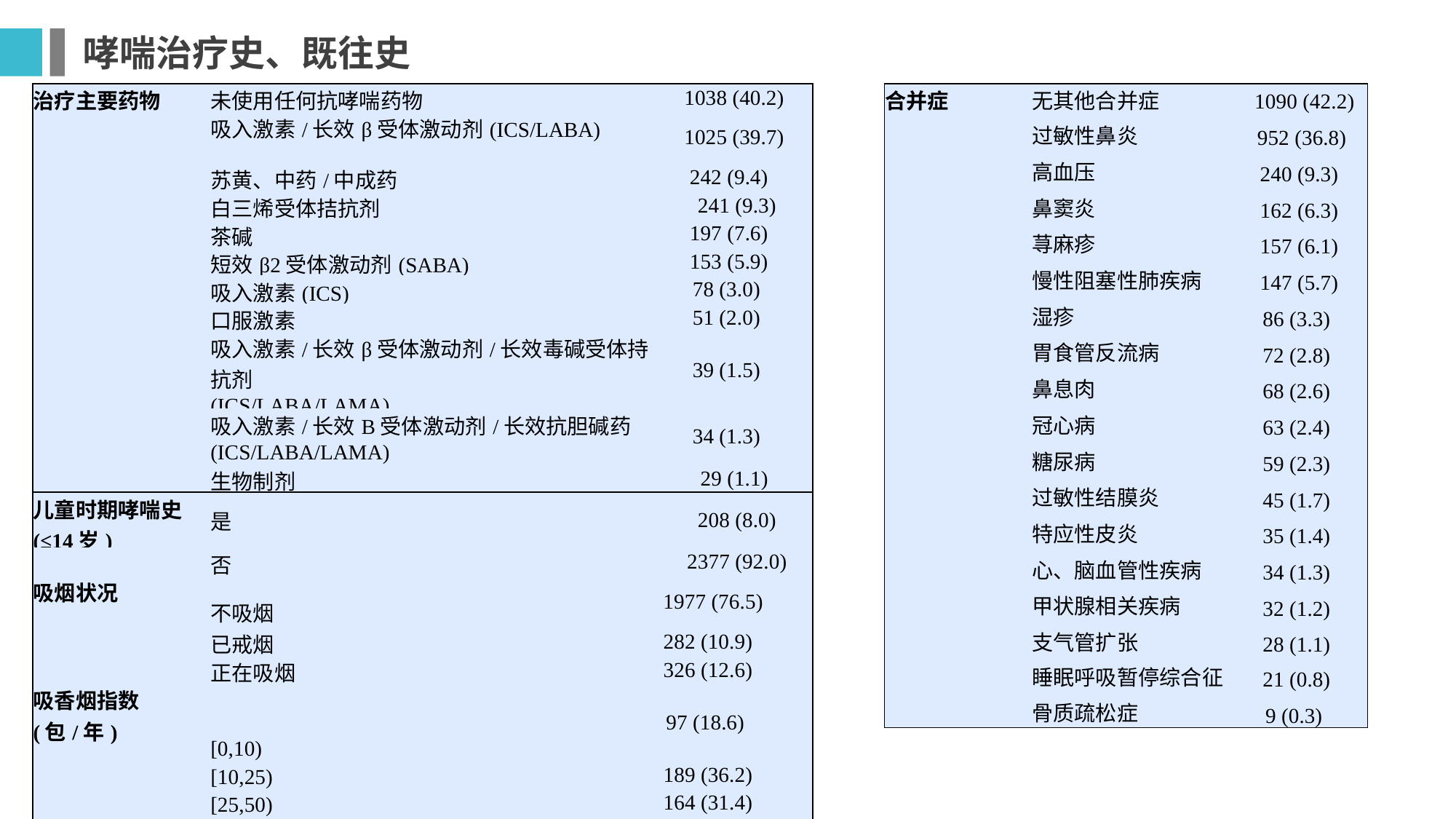

哮喘治疗史、既往史

| 合并症 | 无其他合并症 | 1090 (42.2) |
| --- | --- | --- |
|  | 过敏性鼻炎 | 952 (36.8) |
|  | 高血压 | 240 (9.3) |
|  | 鼻窦炎 | 162 (6.3) |
|  | 荨麻疹 | 157 (6.1) |
|  | 慢性阻塞性肺疾病 | 147 (5.7) |
|  | 湿疹 | 86 (3.3) |
|  | 胃食管反流病 | 72 (2.8) |
|  | 鼻息肉 | 68 (2.6) |
|  | 冠心病 | 63 (2.4) |
|  | 糖尿病 | 59 (2.3) |
|  | 过敏性结膜炎 | 45 (1.7) |
|  | 特应性皮炎 | 35 (1.4) |
|  | 心、脑血管性疾病 | 34 (1.3) |
|  | 甲状腺相关疾病 | 32 (1.2) |
|  | 支气管扩张 | 28 (1.1) |
|  | 睡眠呼吸暂停综合征 | 21 (0.8) |
|  | 骨质疏松症 | 9 (0.3) |
| 治疗主要药物 | 未使用任何抗哮喘药物 | 1038 (40.2) |
| --- | --- | --- |
|  | 吸入激素/长效β受体激动剂(ICS/LABA) | 1025 (39.7) |
|  | 苏黄、中药/中成药 | 242 (9.4) |
|  | 白三烯受体拮抗剂 | 241 (9.3) |
|  | 茶碱 | 197 (7.6) |
|  | 短效β2受体激动剂(SABA) | 153 (5.9) |
|  | 吸入激素(ICS) | 78 (3.0) |
|  | 口服激素 | 51 (2.0) |
|  | 吸入激素/长效β受体激动剂/长效毒碱受体持抗剂 (ICS/LABA/LAMA) | 39 (1.5) |
|  | 吸入激素/长效B受体激动剂/长效抗胆碱药 (ICS/LABA/LAMA) | 34 (1.3) |
|  | 生物制剂 | 29 (1.1) |
| 儿童时期哮喘史(≤14岁) | 是 | 208 (8.0) |
|  | 否 | 2377 (92.0) |
| 吸烟状况 | 不吸烟 | 1977 (76.5) |
|  | 已戒烟 | 282 (10.9) |
|  | 正在吸烟 | 326 (12.6) |
| 吸香烟指数(包/年) | [0,10) | 97 (18.6) |
|  | [10,25) | 189 (36.2) |
|  | [25,50) | 164 (31.4) |
|  | [50,+∞) | 72 (13.8) |